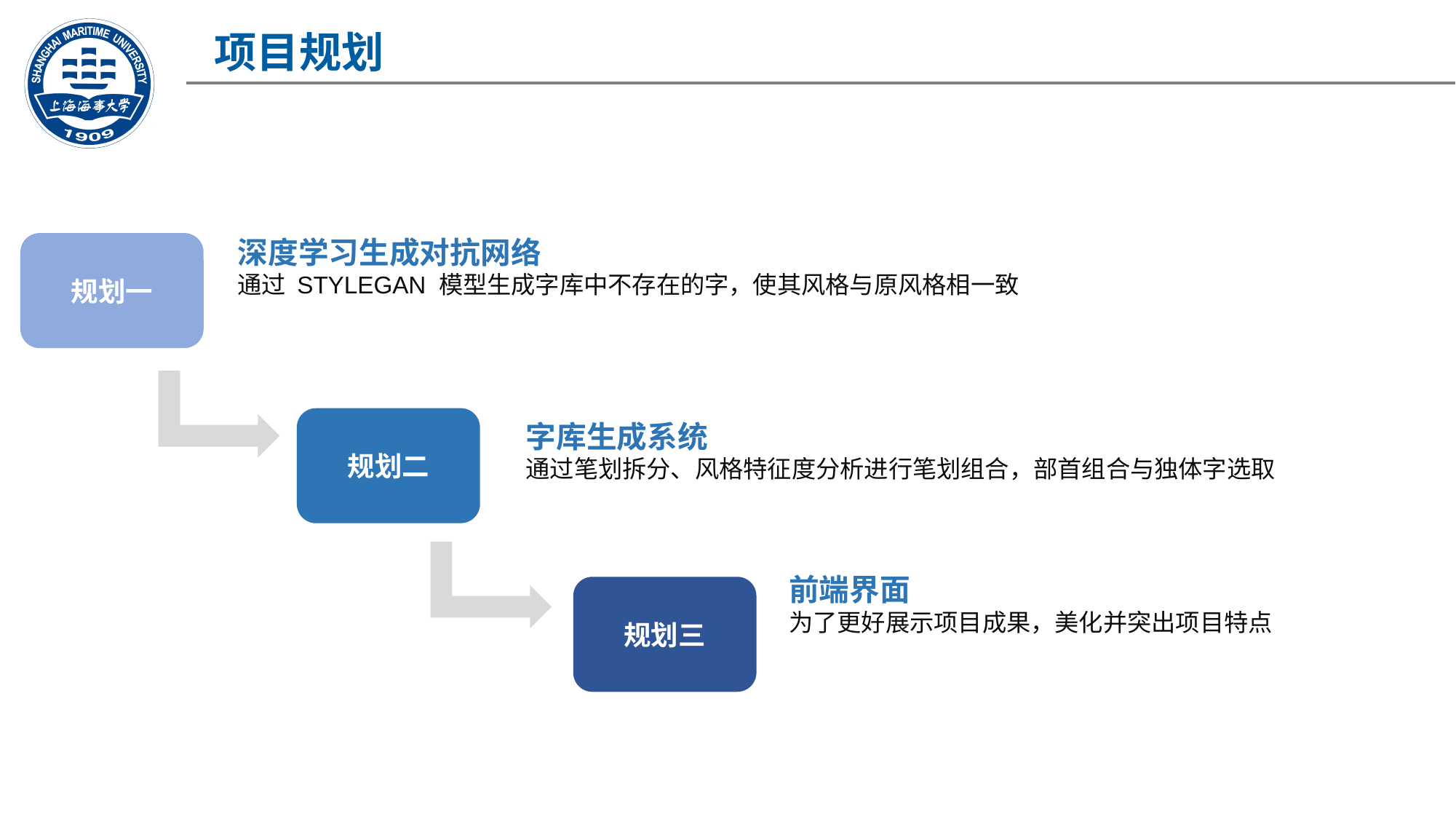

项目规划
深度学习生成对抗网络
通过 STYLEGAN 模型生成字库中不存在的字，使其风格与原风格相一致

规划一

规划二
字库生成系统
通过笔划拆分、风格特征度分析进行笔划组合，部首组合与独体字选取

前端界面
为了更好展示项目成果，美化并突出项目特点
规划三